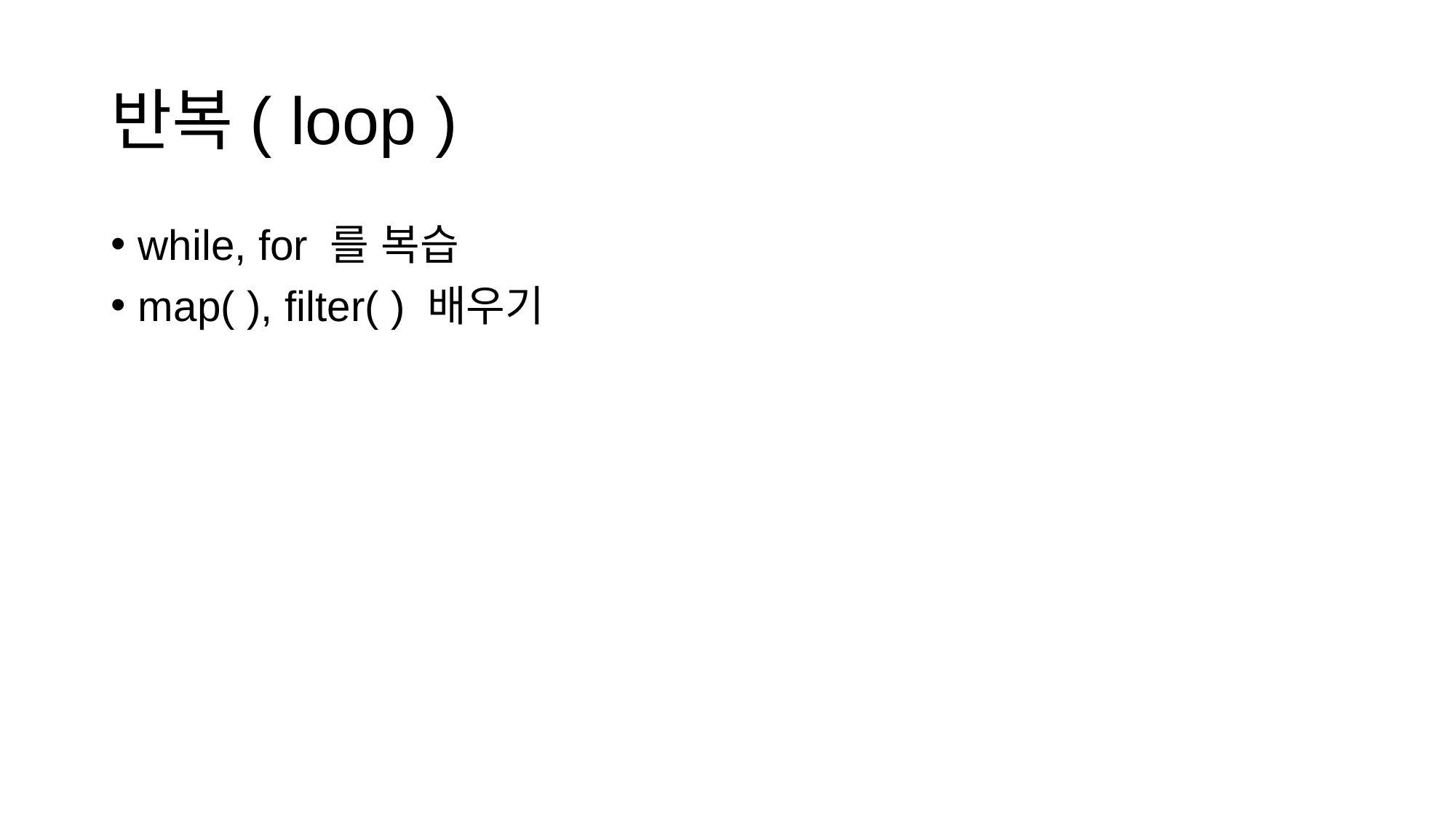

# 반복( loop )
while, for 를 복습
map( ), filter( ) 배우기